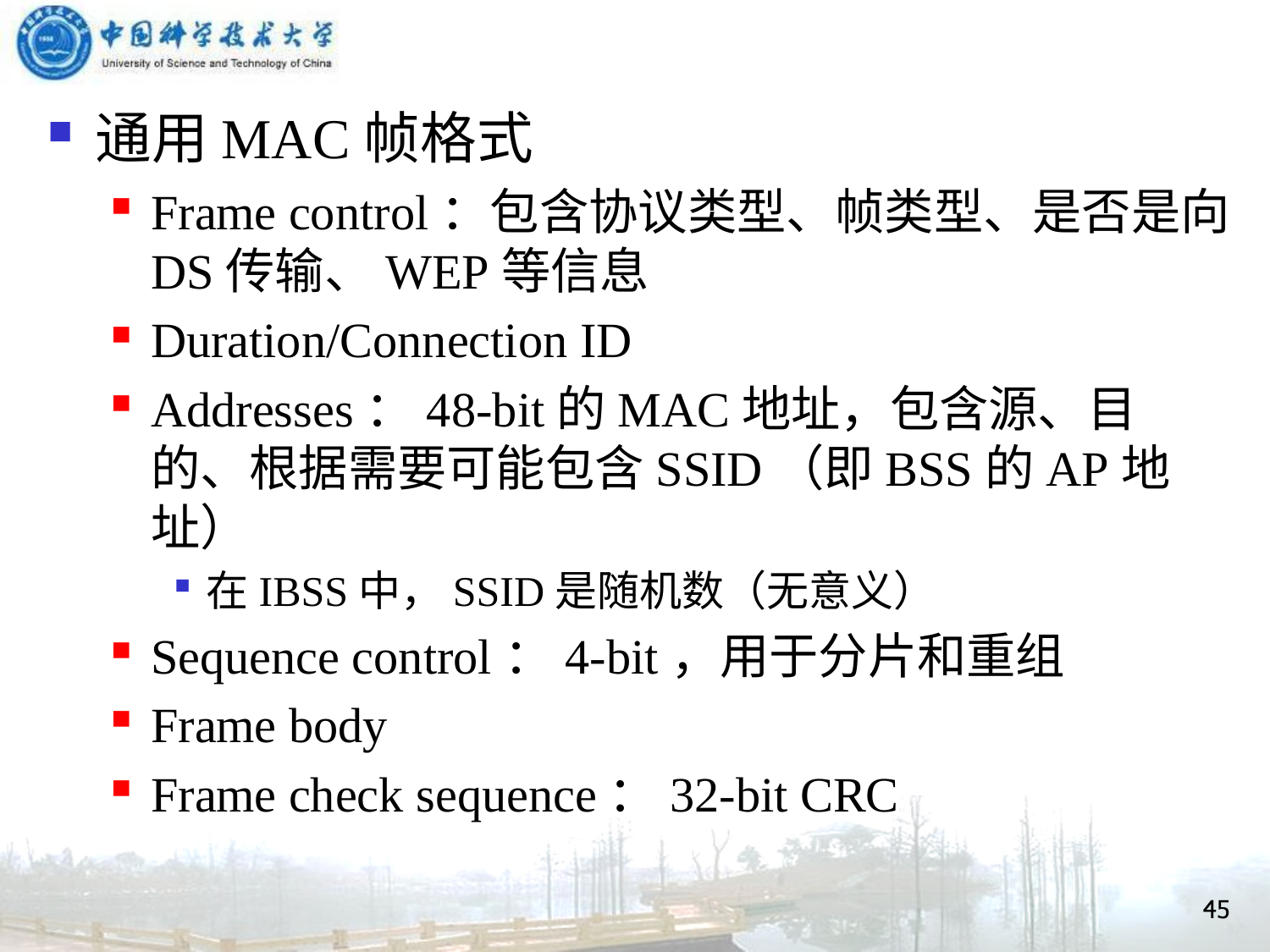

通用MAC帧格式
Frame control：包含协议类型、帧类型、是否是向DS传输、WEP等信息
Duration/Connection ID
Addresses：48-bit的MAC地址，包含源、目的、根据需要可能包含SSID（即BSS的AP地址）
在IBSS中，SSID是随机数（无意义）
Sequence control：4-bit，用于分片和重组
Frame body
Frame check sequence：32-bit CRC
45